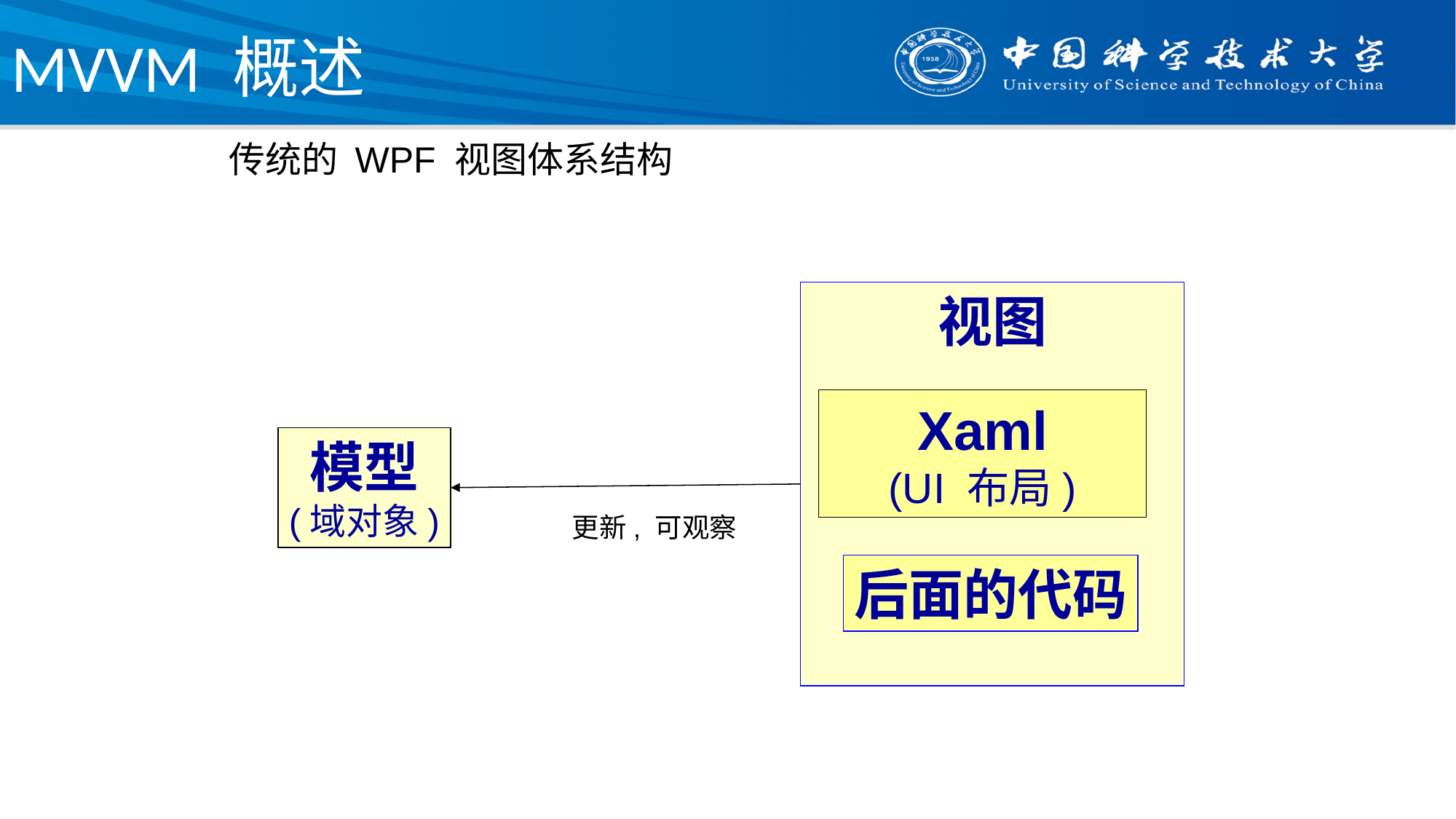

MVVM 概述
传统的 WPF 视图体系结构
视图

Xaml
(UI 布局)
模型
(域对象)
更新, 可观察
后面的代码